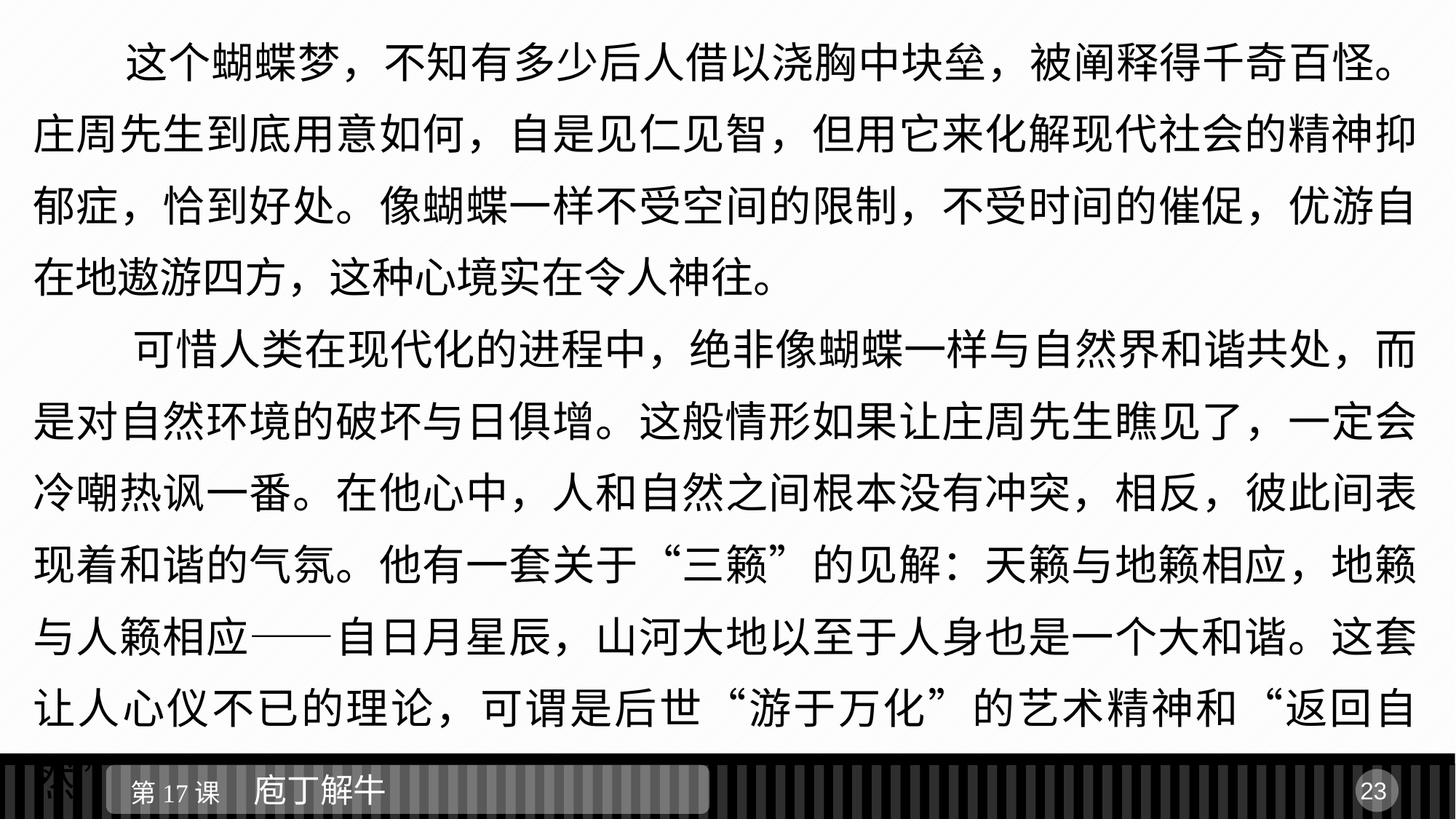

这个蝴蝶梦，不知有多少后人借以浇胸中块垒，被阐释得千奇百怪。庄周先生到底用意如何，自是见仁见智，但用它来化解现代社会的精神抑郁症，恰到好处。像蝴蝶一样不受空间的限制，不受时间的催促，优游自在地遨游四方，这种心境实在令人神往。
         可惜人类在现代化的进程中，绝非像蝴蝶一样与自然界和谐共处，而是对自然环境的破坏与日俱增。这般情形如果让庄周先生瞧见了，一定会冷嘲热讽一番。在他心中，人和自然之间根本没有冲突，相反，彼此间表现着和谐的气氛。他有一套关于“三籁”的见解：天籁与地籁相应，地籁与人籁相应——自日月星辰，山河大地以至于人身也是一个大和谐。这套让人心仪不已的理论，可谓是后世“游于万化”的艺术精神和“返回自然”